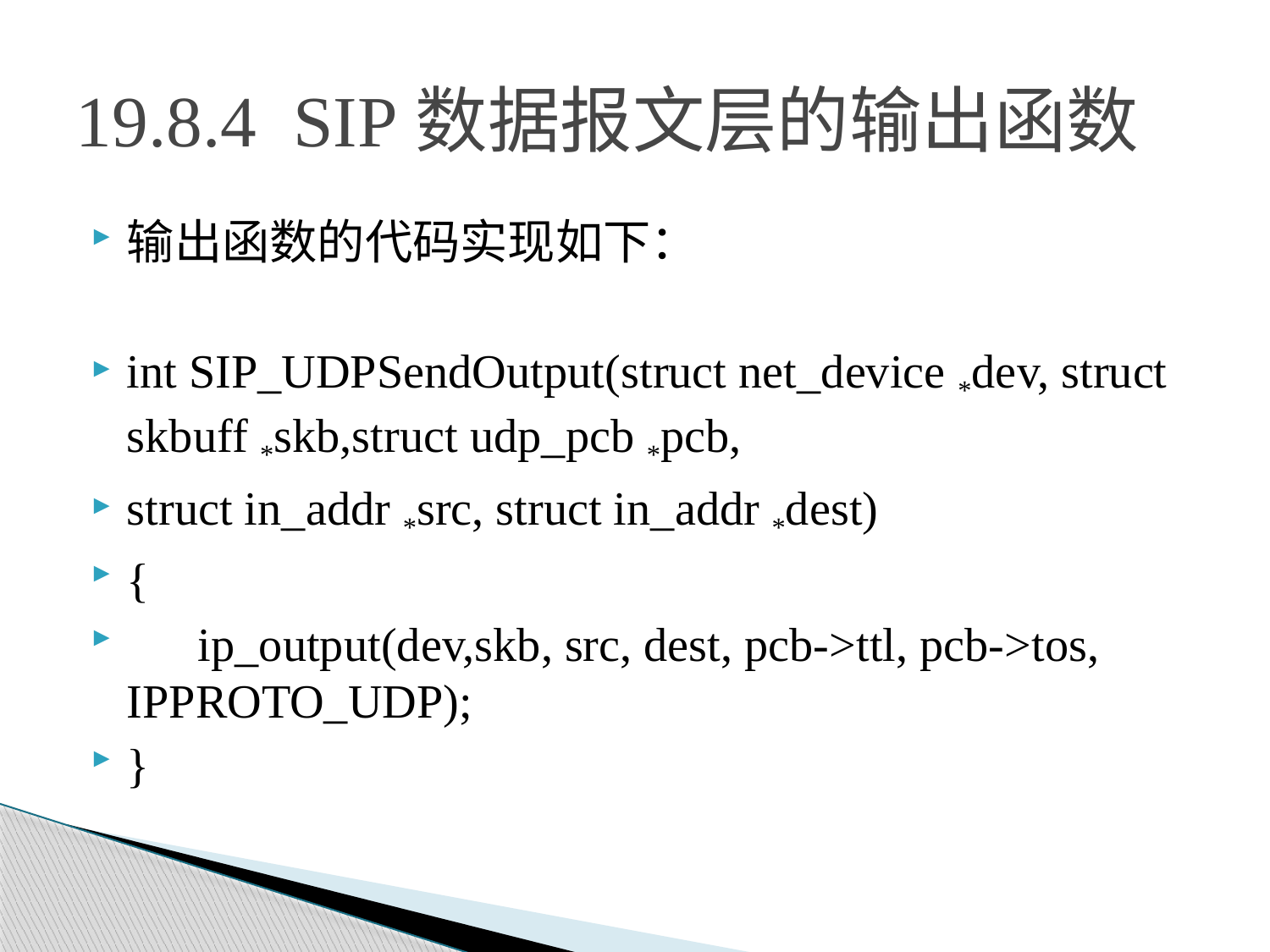

# 19.8.4  SIP数据报文层的输出函数
输出函数的代码实现如下：

int SIP_UDPSendOutput(struct net_device *dev, struct skbuff *skb,struct udp_pcb *pcb,
struct in_addr *src, struct in_addr *dest)
{
      ip_output(dev,skb, src, dest, pcb->ttl, pcb->tos, IPPROTO_UDP);
}